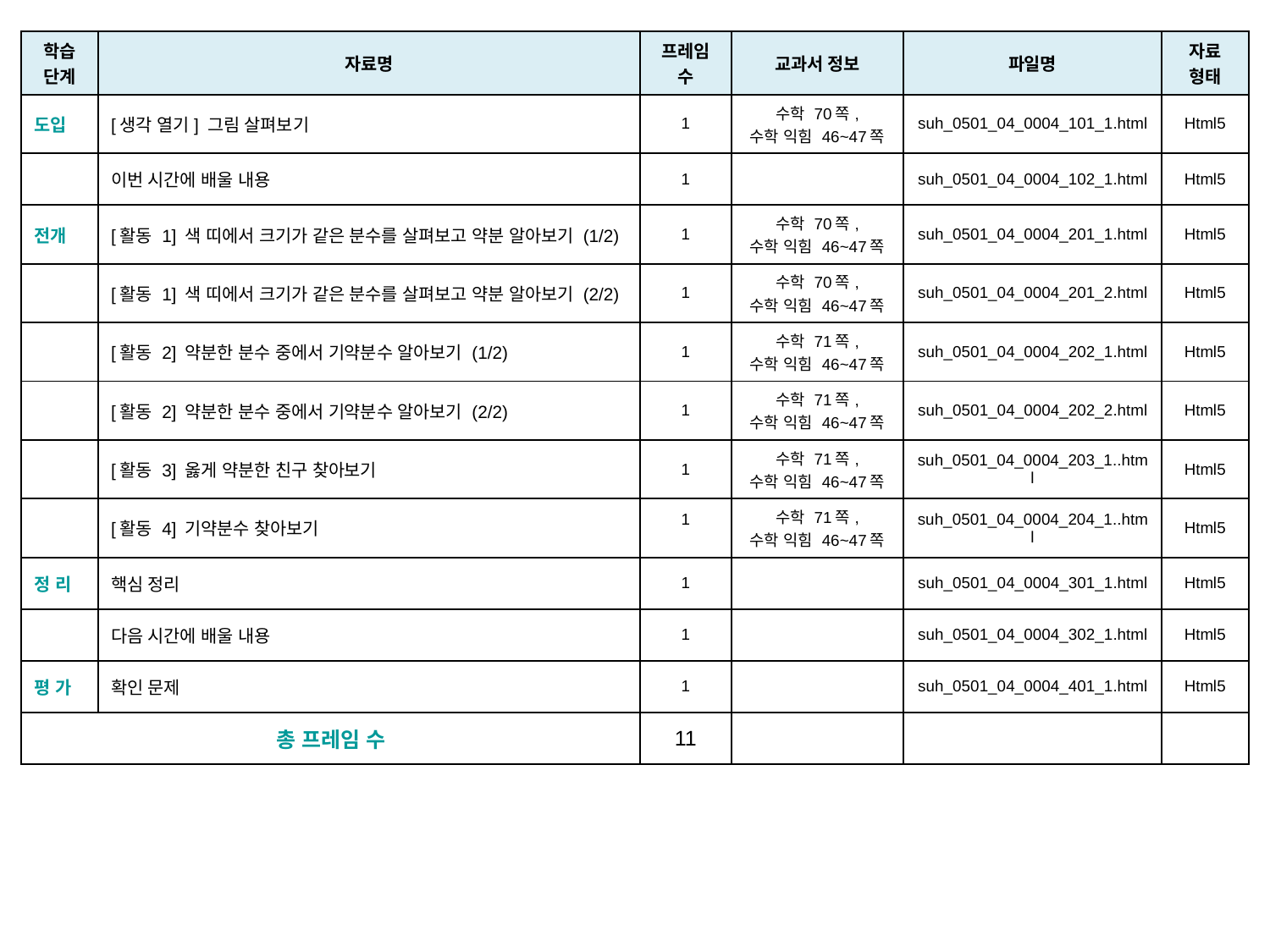

| 학습 단계 | 자료명 | 프레임 수 | 교과서 정보 | 파일명 | 자료 형태 |
| --- | --- | --- | --- | --- | --- |
| 도입 | [생각 열기] 그림 살펴보기 | 1 | 수학 70쪽, 수학 익힘 46~47쪽 | suh\_0501\_04\_0004\_101\_1.html | Html5 |
|  | 이번 시간에 배울 내용 | 1 |  | suh\_0501\_04\_0004\_102\_1.html | Html5 |
| 전개 | [활동 1] 색 띠에서 크기가 같은 분수를 살펴보고 약분 알아보기 (1/2) | 1 | 수학 70쪽, 수학 익힘 46~47쪽 | suh\_0501\_04\_0004\_201\_1.html | Html5 |
|  | [활동 1] 색 띠에서 크기가 같은 분수를 살펴보고 약분 알아보기 (2/2) | 1 | 수학 70쪽, 수학 익힘 46~47쪽 | suh\_0501\_04\_0004\_201\_2.html | Html5 |
|  | [활동 2] 약분한 분수 중에서 기약분수 알아보기 (1/2) | 1 | 수학 71쪽, 수학 익힘 46~47쪽 | suh\_0501\_04\_0004\_202\_1.html | Html5 |
|  | [활동 2] 약분한 분수 중에서 기약분수 알아보기 (2/2) | 1 | 수학 71쪽, 수학 익힘 46~47쪽 | suh\_0501\_04\_0004\_202\_2.html | Html5 |
|  | [활동 3] 옳게 약분한 친구 찾아보기 | 1 | 수학 71쪽, 수학 익힘 46~47쪽 | suh\_0501\_04\_0004\_203\_1..html | Html5 |
|  | [활동 4] 기약분수 찾아보기 | 1 | 수학 71쪽, 수학 익힘 46~47쪽 | suh\_0501\_04\_0004\_204\_1..html | Html5 |
| 정 리 | 핵심 정리 | 1 |  | suh\_0501\_04\_0004\_301\_1.html | Html5 |
|  | 다음 시간에 배울 내용 | 1 |  | suh\_0501\_04\_0004\_302\_1.html | Html5 |
| 평 가 | 확인 문제 | 1 |  | suh\_0501\_04\_0004\_401\_1.html | Html5 |
| 총 프레임 수 |  | 11 |  |  |  |